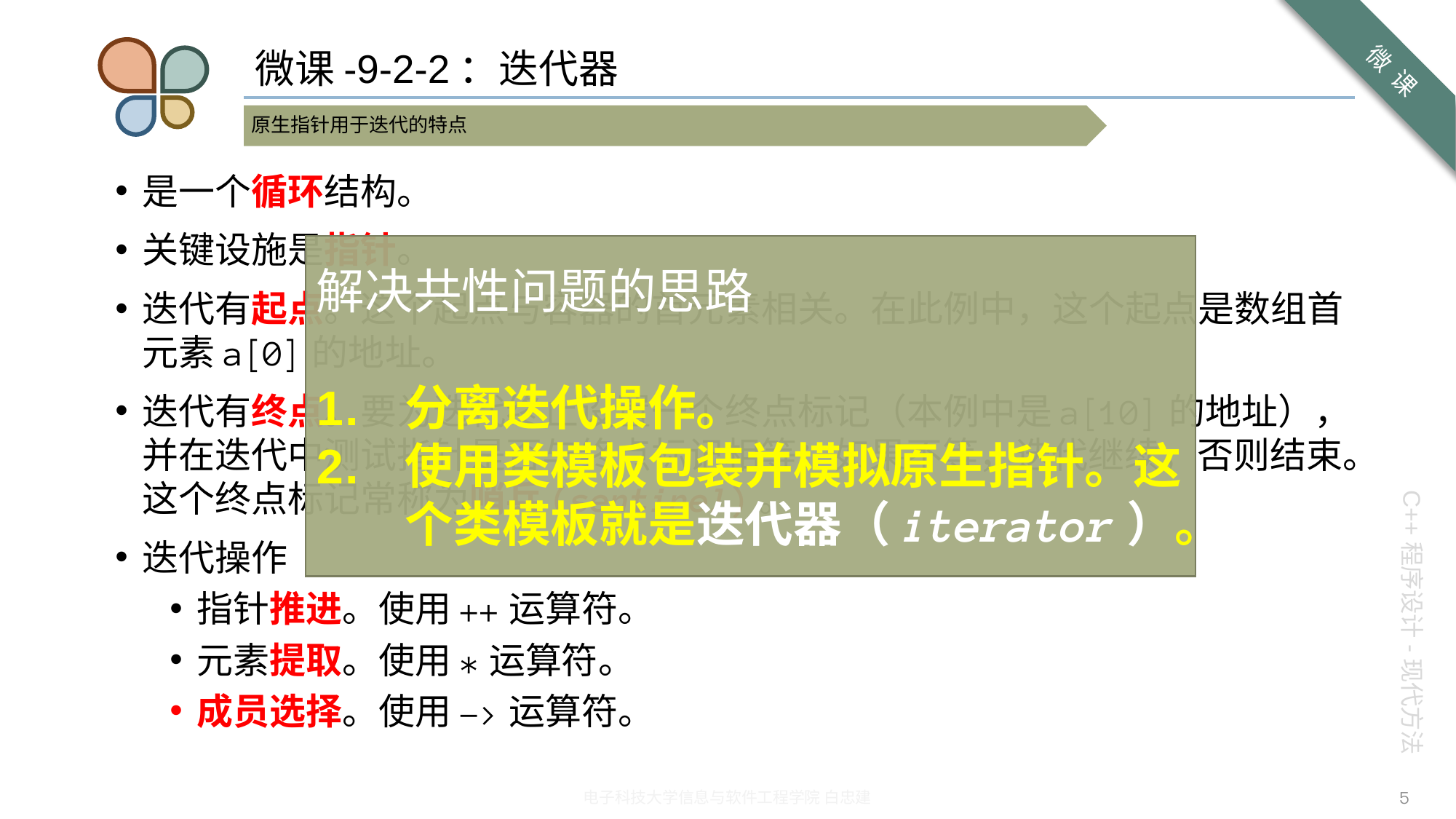

# 微课-9-2-2：迭代器
原生指针用于迭代的特点
是一个循环结构。
关键设施是指针。
迭代有起点。这个起点与容器的首元素相关。在此例中，这个起点是数组首元素a[0]的地址。
迭代有终点。要为迭代终止设置一个终点标记（本例中是a[10]的地址），并在迭代中测试指针是否与终点标记相等：如果不等，迭代继续，否则结束。这个终点标记常称为哨兵(sentinel)。
迭代操作
指针推进。使用++运算符。
元素提取。使用*运算符。
成员选择。使用->运算符。

解决共性问题的思路

分离迭代操作。
使用类模板包装并模拟原生指针。这个类模板就是迭代器（iterator）。
5